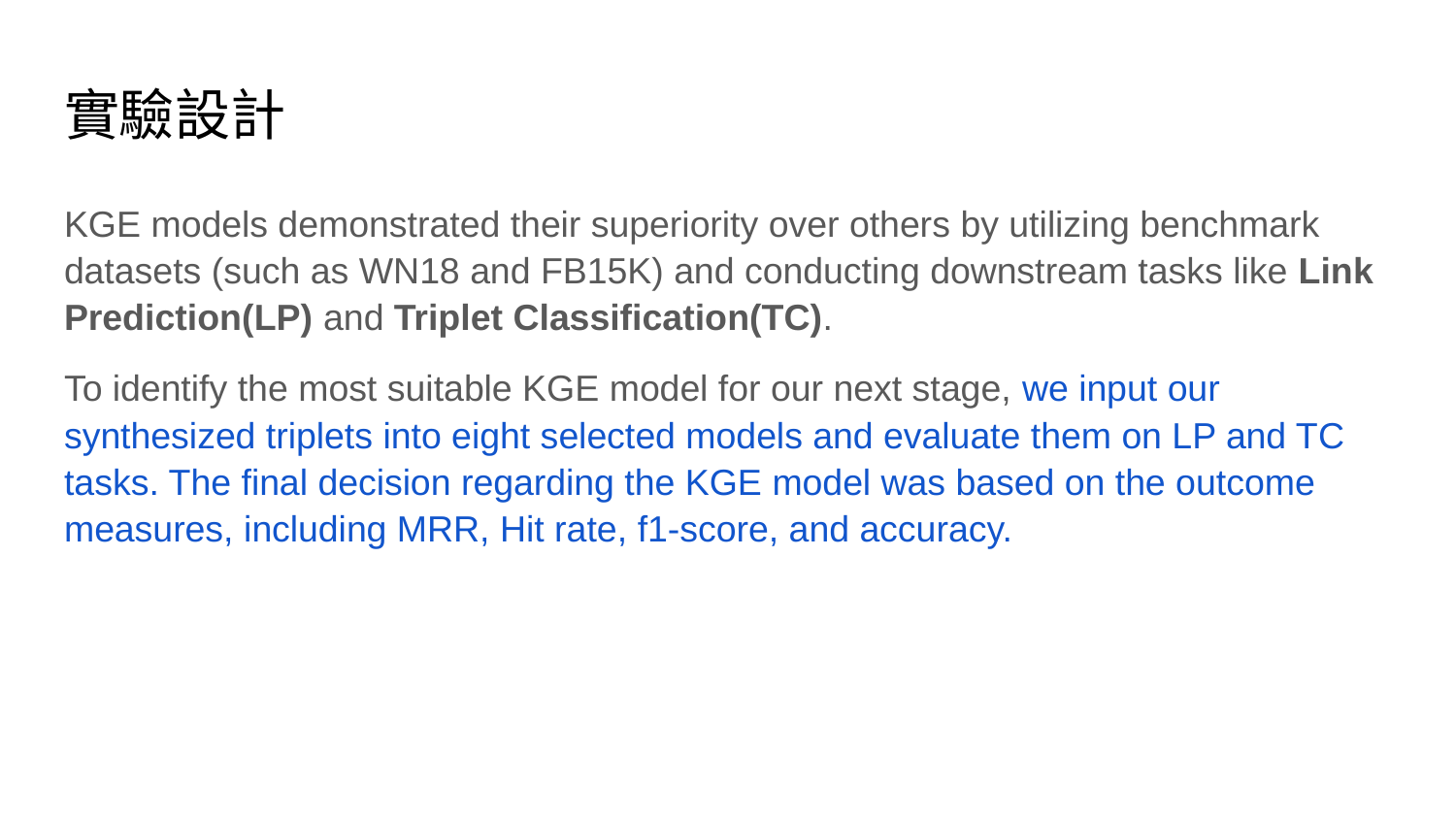

# 實驗設計
KGE models demonstrated their superiority over others by utilizing benchmark datasets (such as WN18 and FB15K) and conducting downstream tasks like Link Prediction(LP) and Triplet Classification(TC).
To identify the most suitable KGE model for our next stage, we input our synthesized triplets into eight selected models and evaluate them on LP and TC tasks. The final decision regarding the KGE model was based on the outcome measures, including MRR, Hit rate, f1-score, and accuracy.